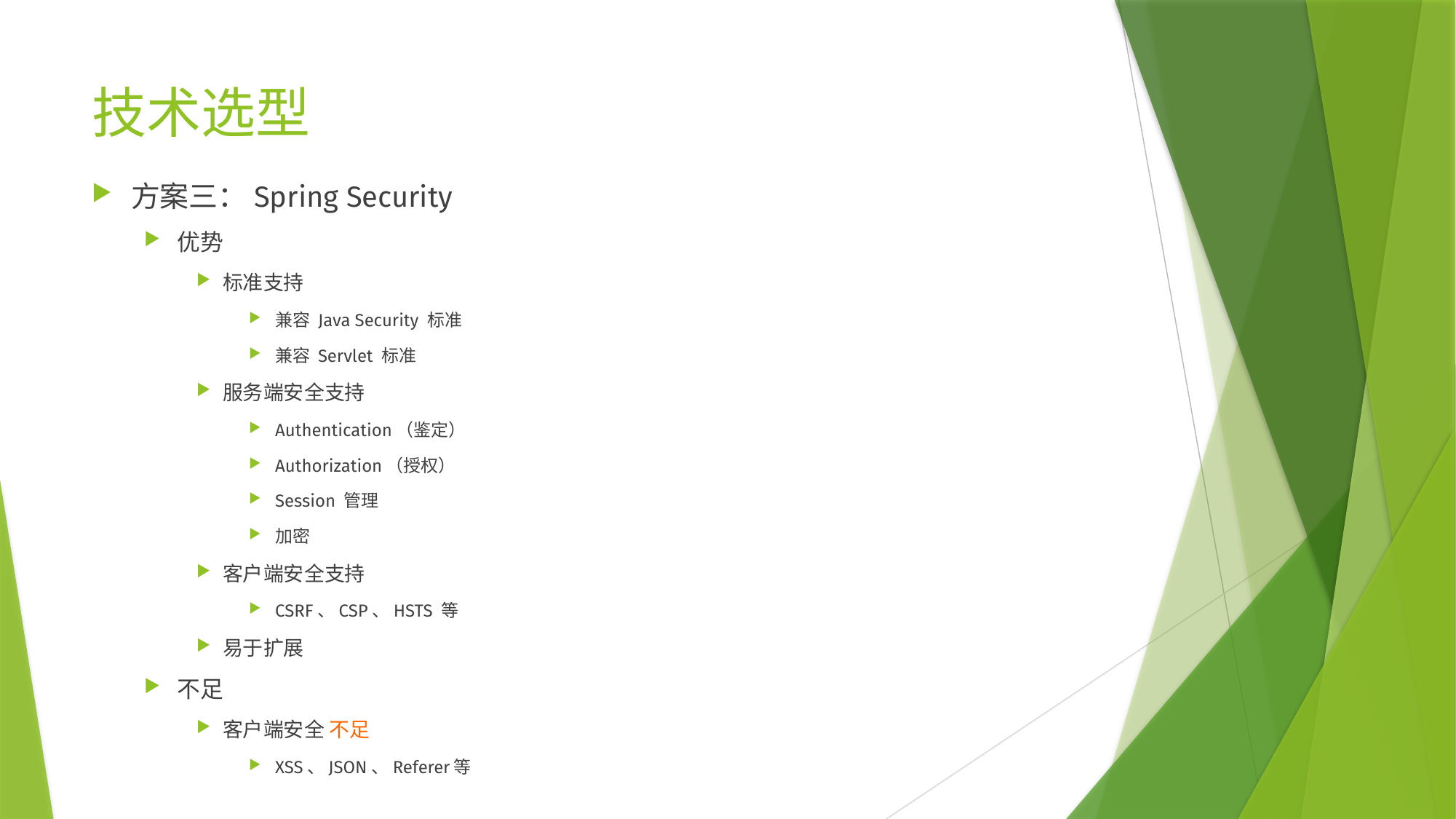

# 技术选型
方案三：Spring Security
优势
标准支持
兼容 Java Security 标准
兼容 Servlet 标准
服务端安全支持
Authentication（鉴定）
Authorization（授权）
Session 管理
加密
客户端安全支持
CSRF、CSP、HSTS 等
易于扩展
不足
客户端安全 不足
XSS、JSON、Referer等